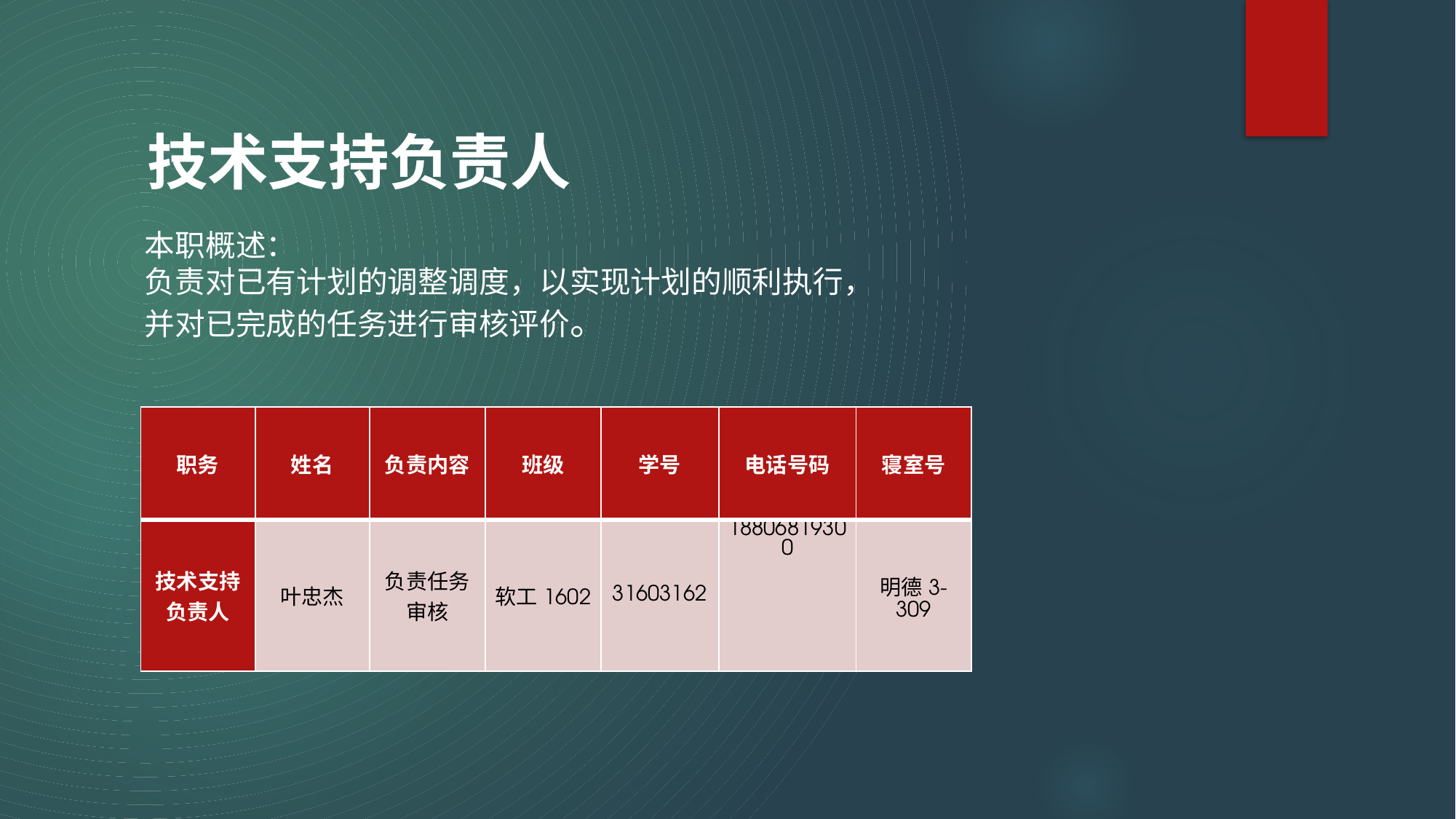

技术支持负责人
本职概述：
负责对已有计划的调整调度，以实现计划的顺利执行，并对已完成的任务进行审核评价。
| 职务 | 姓名 | 负责内容 | 班级 | 学号 | 电话号码 | 寝室号 |
| --- | --- | --- | --- | --- | --- | --- |
| 技术支持负责人 | 叶忠杰 | 负责任务审核 | 软工1602 | 31603162 | 18806819300 | 明德3-309 |